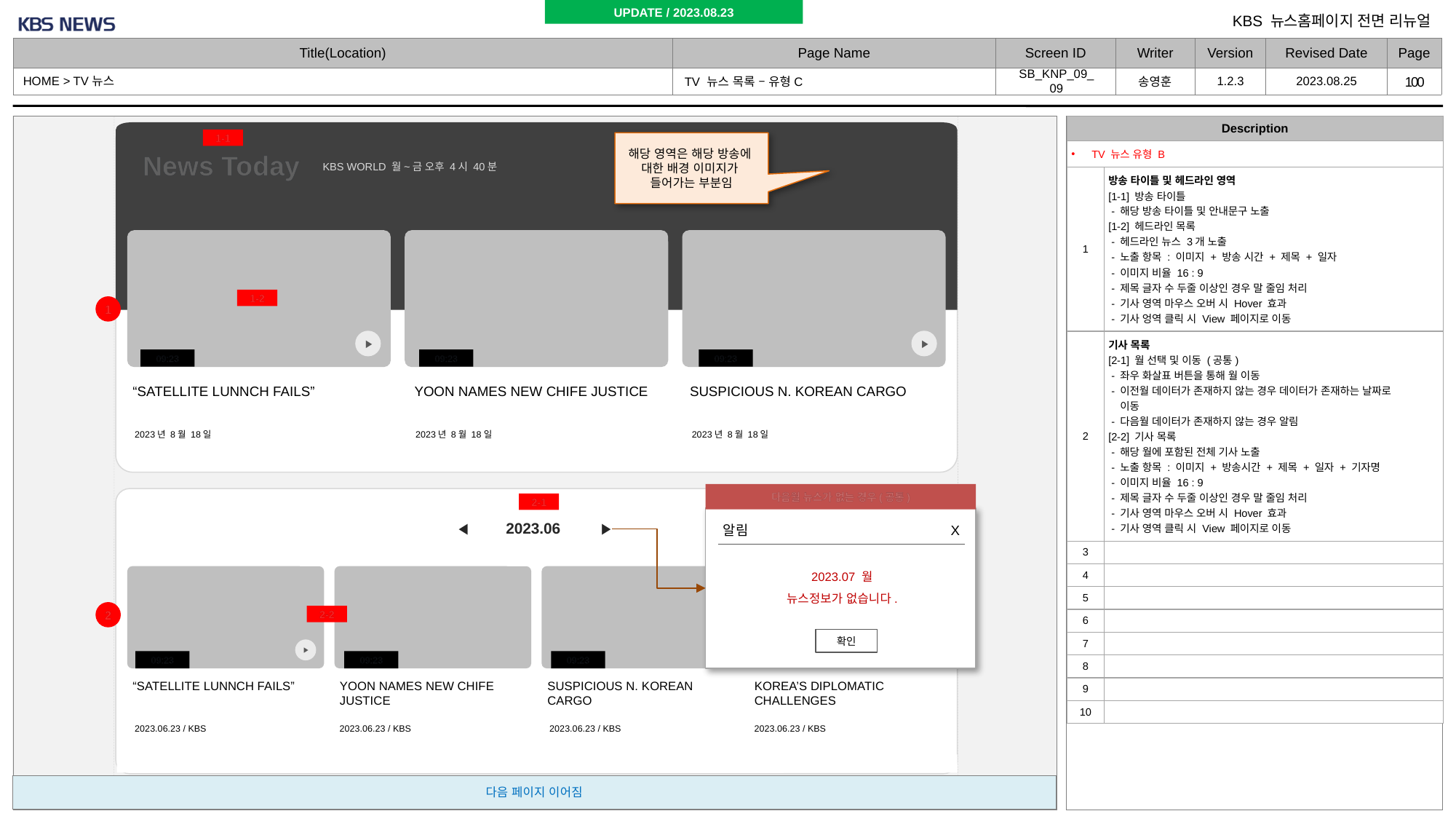

UPDATE / 2023.08.23
HOME > TV뉴스
SB_KNP_09_09
# TV 뉴스 목록 – 유형C
| Description |  |
| --- | --- |
| TV 뉴스 유형 B |  |
| 1 | 방송 타이틀 및 헤드라인 영역 [1-1] 방송 타이틀 - 해당 방송 타이틀 및 안내문구 노출 [1-2] 헤드라인 목록 - 헤드라인 뉴스 3개 노출 - 노출 항목 : 이미지 + 방송 시간 + 제목 + 일자 - 이미지 비율 16 : 9 - 제목 글자 수 두줄 이상인 경우 말 줄임 처리 - 기사 영역 마우스 오버 시 Hover 효과 - 기사 엉역 클릭 시 View 페이지로 이동 |
| 2 | 기사 목록 [2-1] 월 선택 및 이동 (공통) - 좌우 화살표 버튼을 통해 월 이동 - 이전월 데이터가 존재하지 않는 경우 데이터가 존재하는 날짜로 이동 - 다음월 데이터가 존재하지 않는 경우 알림 [2-2] 기사 목록 - 해당 월에 포함된 전체 기사 노출 - 노출 항목 : 이미지 + 방송시간 + 제목 + 일자 + 기자명 - 이미지 비율 16 : 9 - 제목 글자 수 두줄 이상인 경우 말 줄임 처리 - 기사 영역 마우스 오버 시 Hover 효과 - 기사 영역 클릭 시 View 페이지로 이동 |
| 3 |  |
| 4 |  |
| 5 |  |
| 6 |  |
| 7 |  |
| 8 |  |
| 9 |  |
| 10 |  |

1-1
해당 영역은 해당 방송에
대한 배경 이미지가
들어가는 부분임
News Today
KBS WORLD 월~금 오후 4시 40분

1-2
1
 ▶
 ▶
09:23
09:23
09:23
“SATELLITE LUNNCH FAILS”
YOON NAMES NEW CHIFE JUSTICE
SUSPICIOUS N. KOREAN CARGO
2023년 8월 18일
2023년 8월 18일
2023년 8월 18일
다음월 뉴스가 없는 경우(공통)

2-1

알림
X
2023.07 월
뉴스정보가 없습니다.
확인
◀
2023.06
▶

2
2-2
 ▶
 ▶
 ▶
09:23
09:23
09:23
09:23
“SATELLITE LUNNCH FAILS”
YOON NAMES NEW CHIFE JUSTICE
SUSPICIOUS N. KOREAN CARGO
KOREA’S DIPLOMATIC CHALLENGES
2023.06.23 / KBS
2023.06.23 / KBS
2023.06.23 / KBS
2023.06.23 / KBS